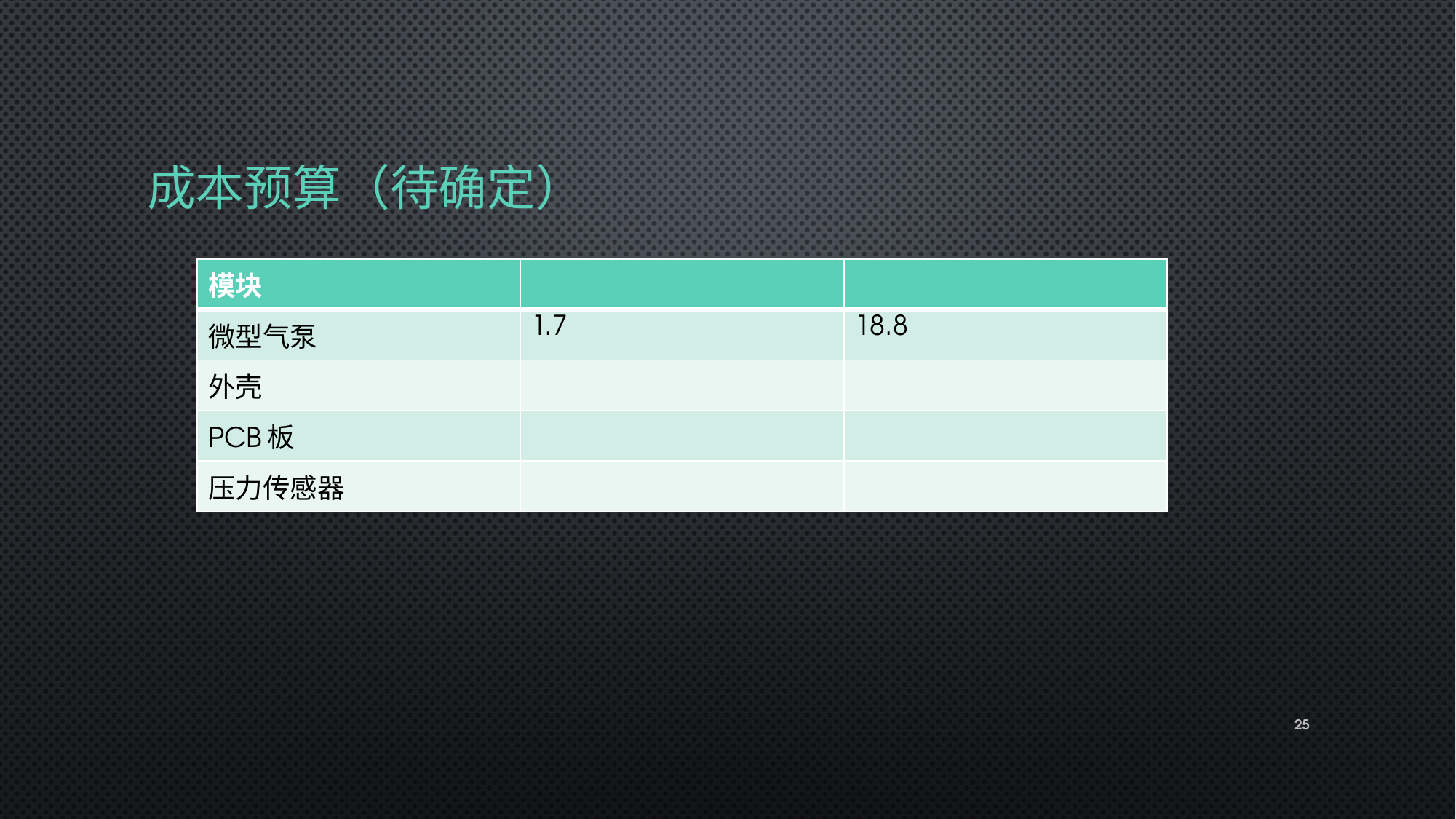

# 成本预算（待确定）
| 模块 |  |  |
| --- | --- | --- |
| 微型气泵 | 1.7 | 18.8 |
| 外壳 |  |  |
| PCB板 |  |  |
| 压力传感器 |  |  |
25